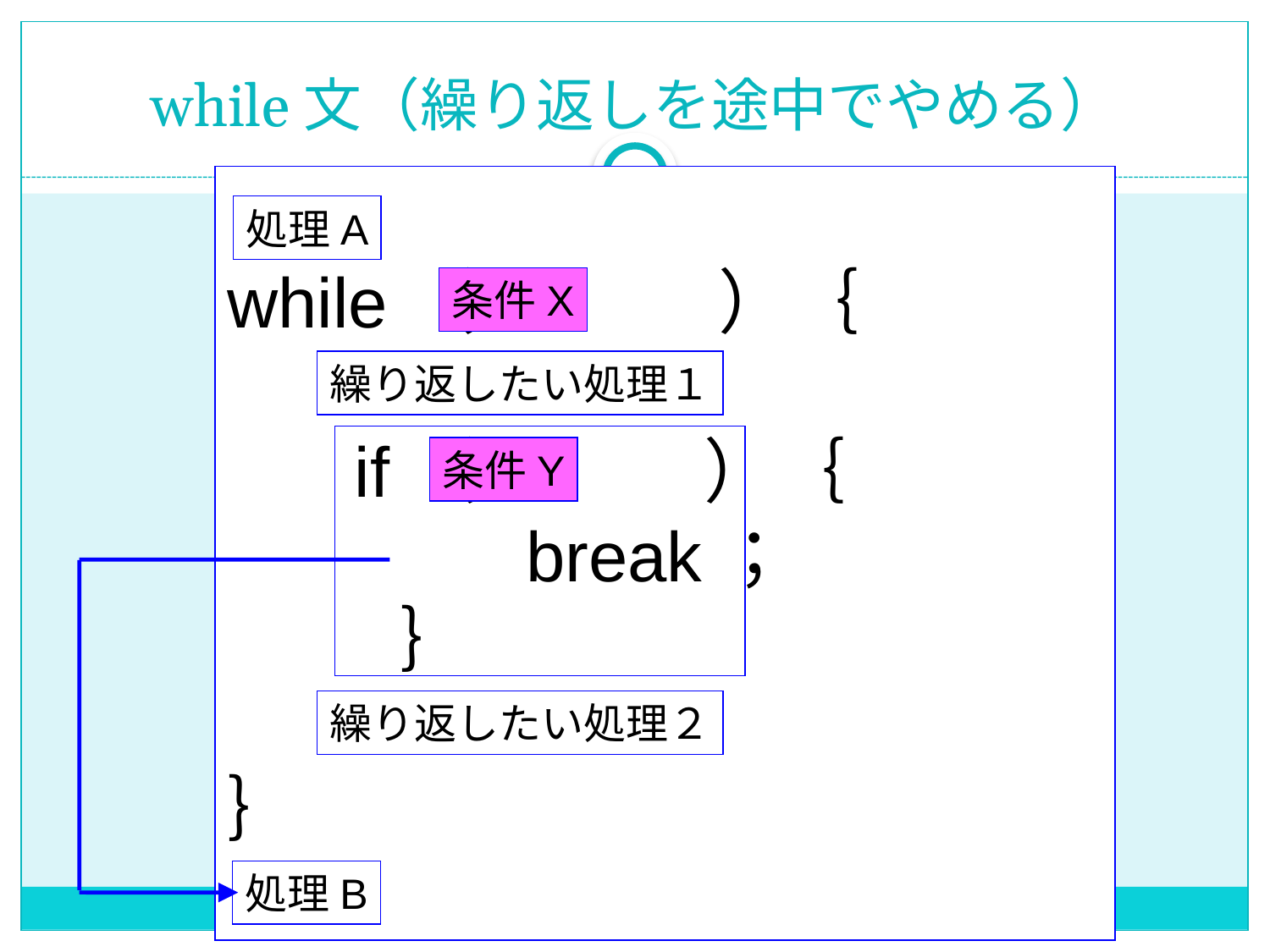

# while文（繰り返しを途中でやめる）

while（ 　　　 ）｛
	if（　　　 ）｛
　　　　break；
　　  ｝

｝

処理A
条件X
繰り返したい処理１

条件Y

繰り返したい処理２
処理B